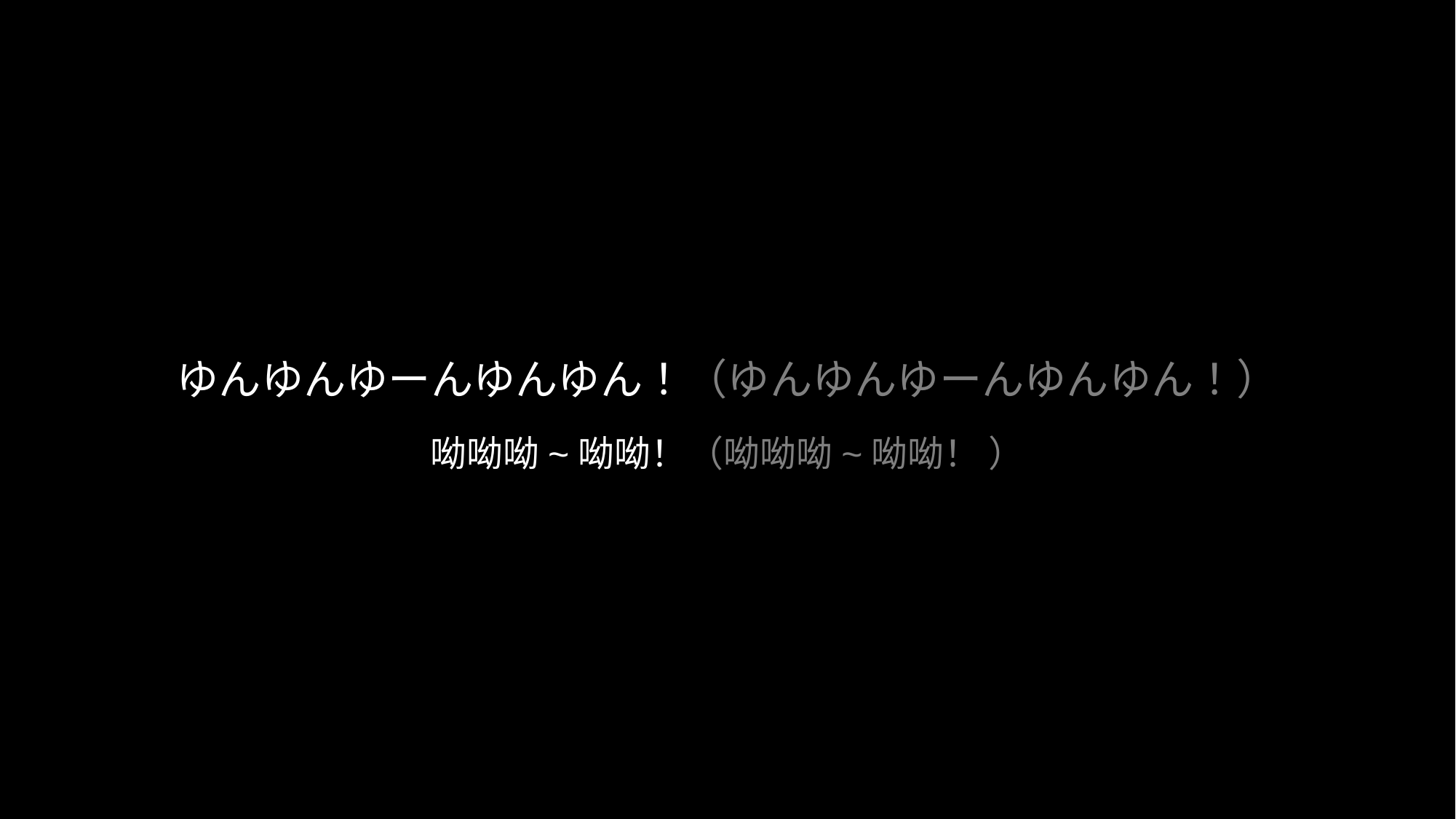

# ゆんゆんゆーんゆんゆん！（ゆんゆんゆーんゆんゆん！）
呦呦呦~呦呦！（呦呦呦~呦呦！ ）